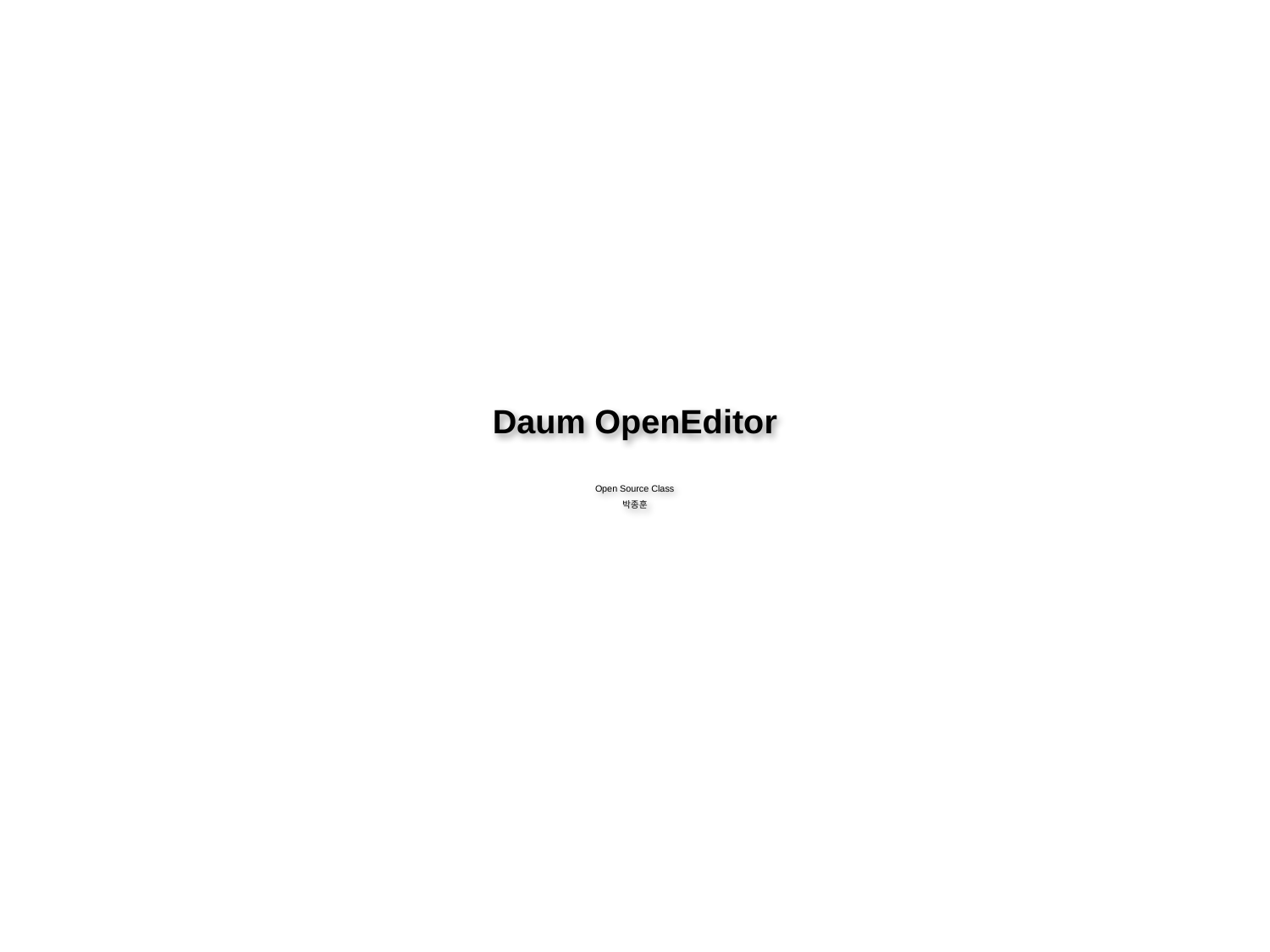

# Daum OpenEditor Open Source Class 박종훈